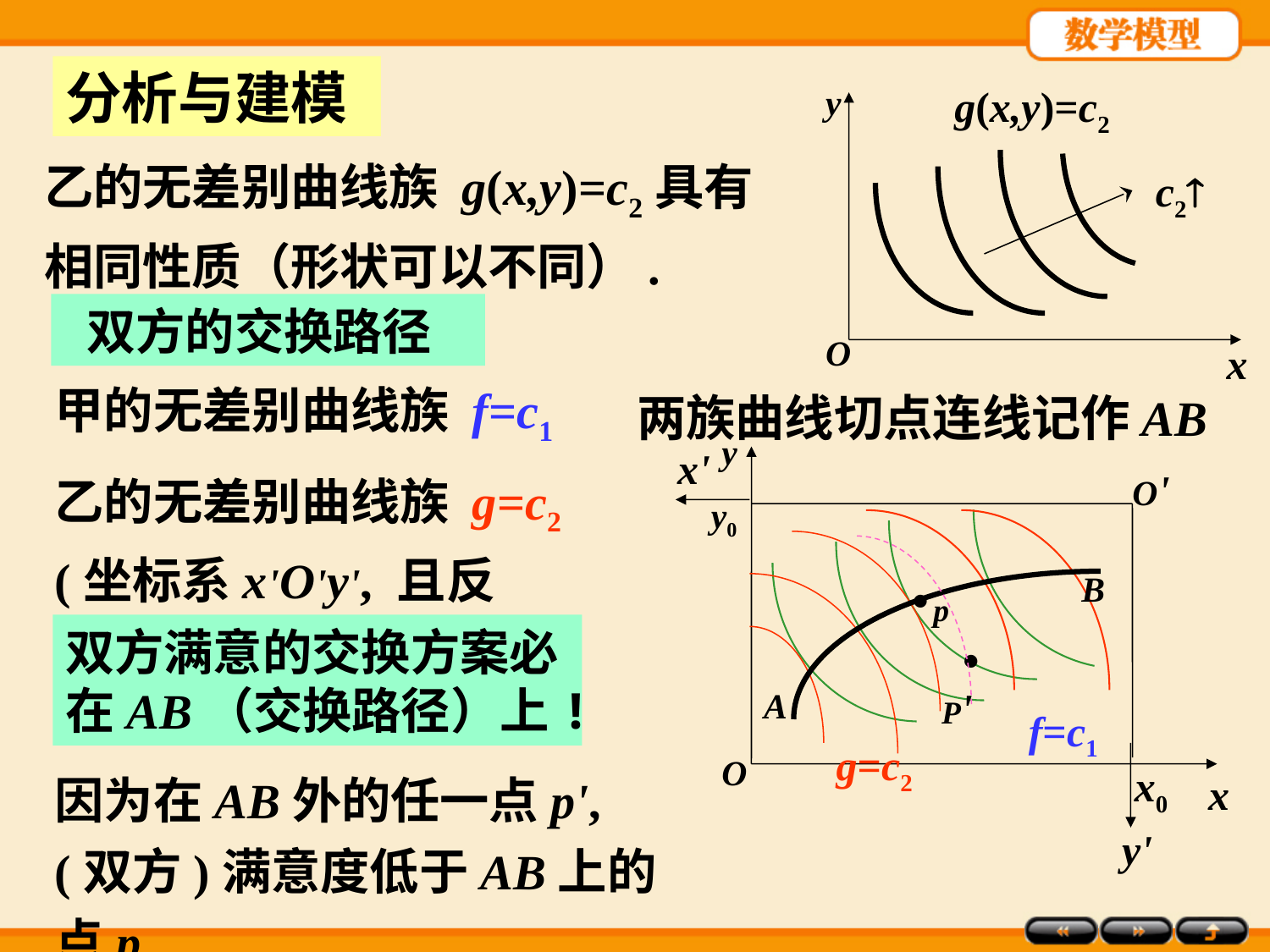

分析与建模
y
g(x,y)=c2

c2↑

O
x

乙的无差别曲线族 g(x,y)=c2具有相同性质（形状可以不同）.
 双方的交换路径
甲的无差别曲线族 f=c1
两族曲线切点连线记作AB
y

y0

f=c1
O
x0

x
x'
O'

g=c2

y'
乙的无差别曲线族 g=c2 (坐标系x'O'y', 且反向）

P'
B

p
A
双方满意的交换方案必在AB（交换路径）上!
因为在AB外的任一点p',
(双方)满意度低于AB上的点p.